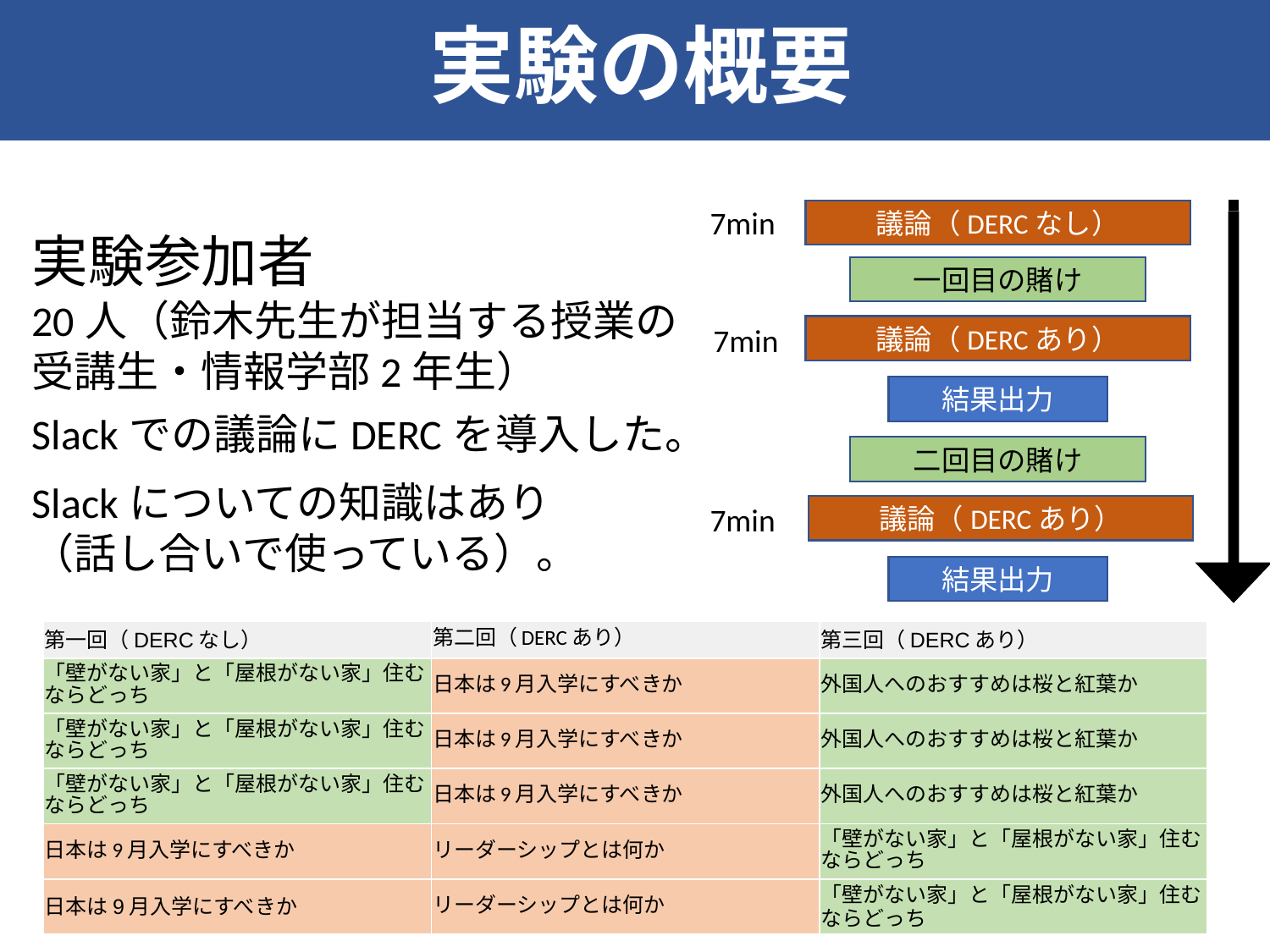

実験の概要
7min
議論（DERCなし）
一回目の賭け
議論（DERCあり）
結果出力

二回目の賭け
議論（DERCあり）
結果出力
実験参加者
20人（鈴木先生が担当する授業の
受講生・情報学部2年生）
7min
Slackでの議論にDERCを導入した。
Slackについての知識はあり
（話し合いで使っている）。
7min
| 第一回（DERCなし） | 第二回（DERCあり） | 第三回（DERCあり） |
| --- | --- | --- |
| 「壁がない家」と「屋根がない家」住むならどっち | 日本は9月入学にすべきか | 外国人へのおすすめは桜と紅葉か |
| 「壁がない家」と「屋根がない家」住むならどっち | 日本は9月入学にすべきか | 外国人へのおすすめは桜と紅葉か |
| 「壁がない家」と「屋根がない家」住むならどっち | 日本は9月入学にすべきか | 外国人へのおすすめは桜と紅葉か |
| 日本は9月入学にすべきか | リーダーシップとは何か | 「壁がない家」と「屋根がない家」住むならどっち |
| 日本は9月入学にすべきか | リーダーシップとは何か | 「壁がない家」と「屋根がない家」住むならどっち |